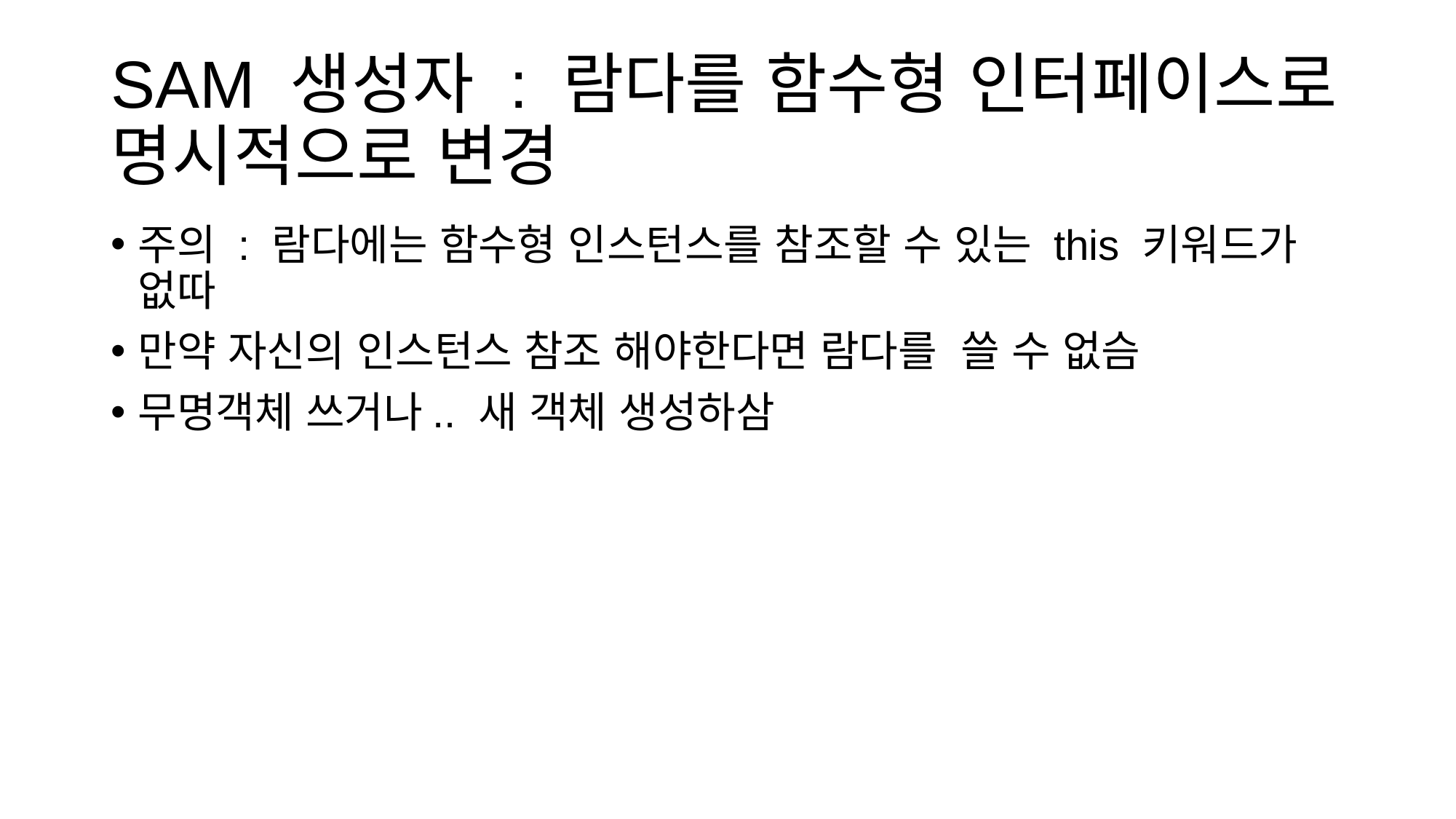

# SAM 생성자 : 람다를 함수형 인터페이스로 명시적으로 변경
주의 : 람다에는 함수형 인스턴스를 참조할 수 있는 this 키워드가 없따
만약 자신의 인스턴스 참조 해야한다면 람다를  쓸 수 없슴
무명객체 쓰거나.. 새 객체 생성하삼